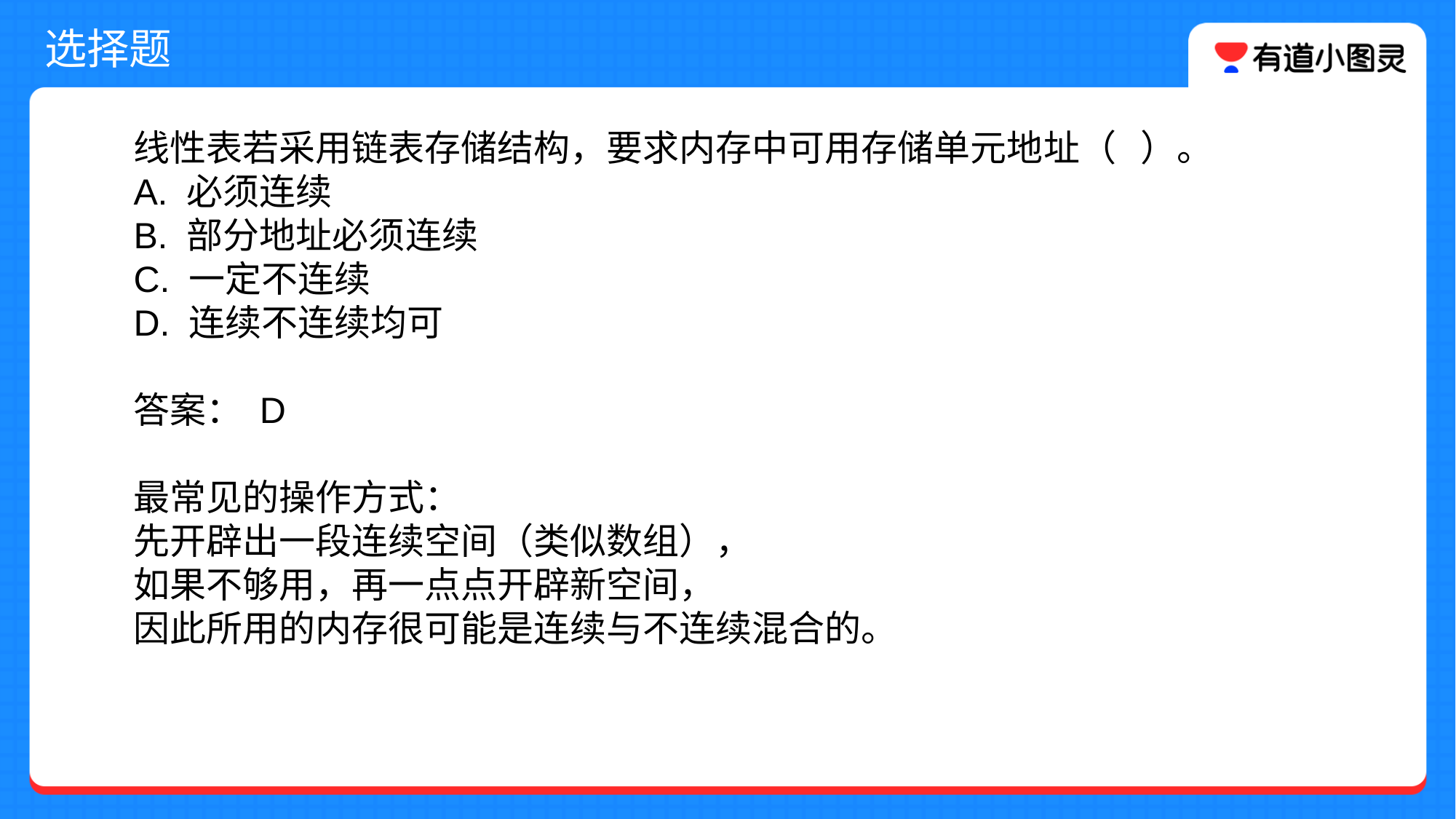

选择题
线性表若采用链表存储结构，要求内存中可用存储单元地址（   ）。
A. 必须连续
B. 部分地址必须连续
C. 一定不连续
D. 连续不连续均可

答案： D

最常见的操作方式：
先开辟出一段连续空间（类似数组），
如果不够用，再一点点开辟新空间，
因此所用的内存很可能是连续与不连续混合的。